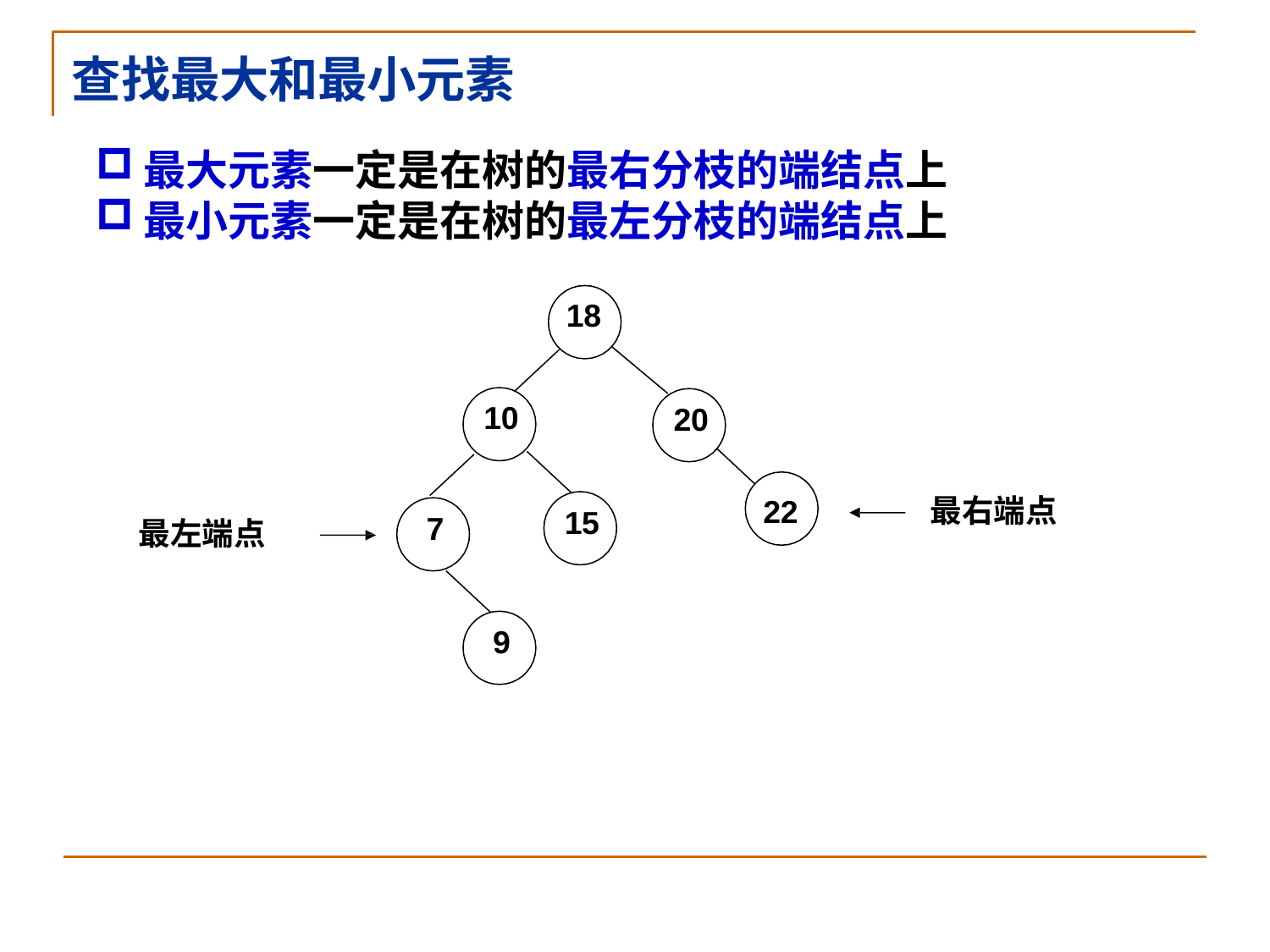

# 查找最大和最小元素
最大元素一定是在树的最右分枝的端结点上
最小元素一定是在树的最左分枝的端结点上

18

10
20

最右端点

22
最左端点

15

7

9